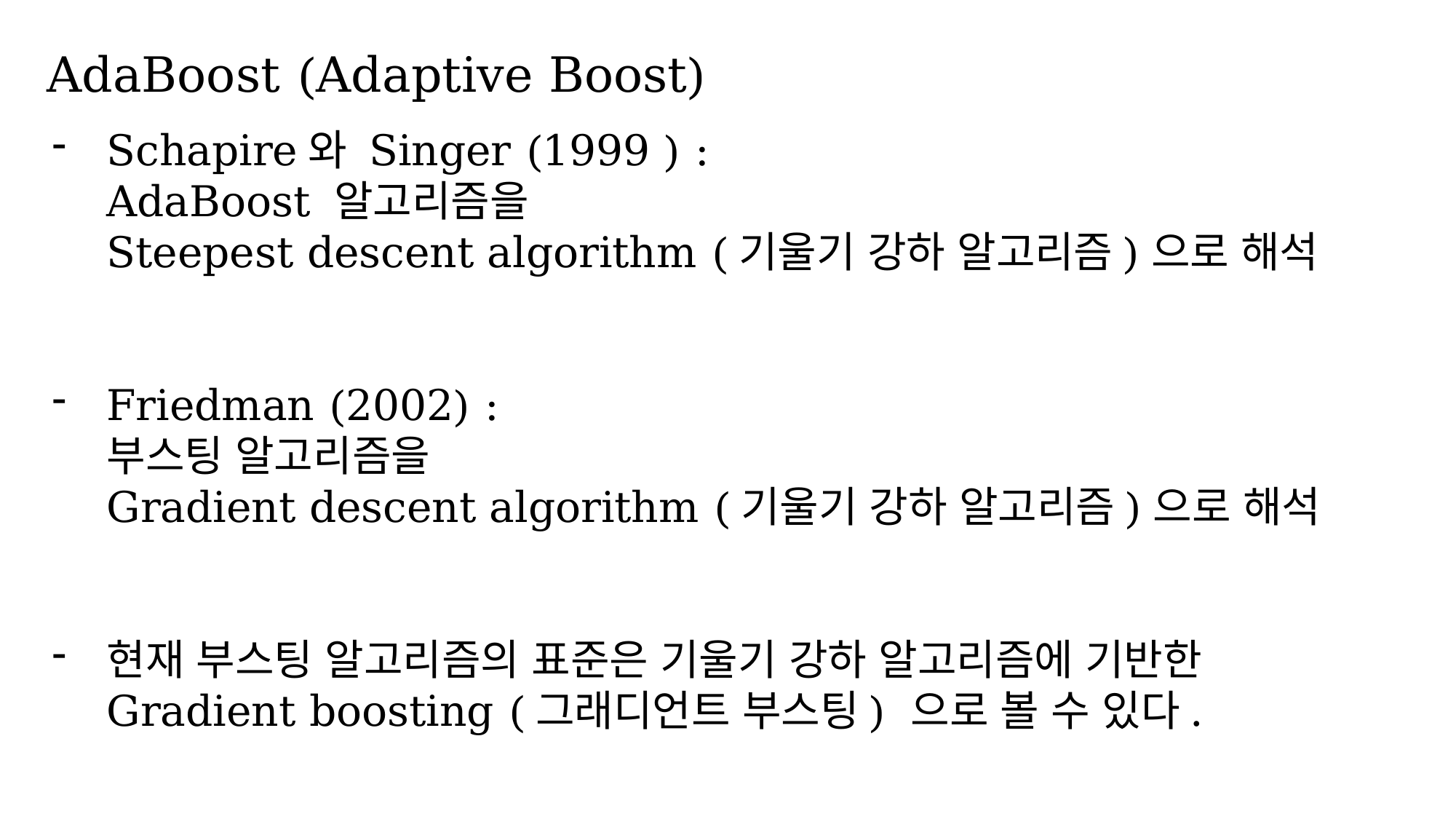

AdaBoost (Adaptive Boost)
Schapire와 Singer (1999 ) :
AdaBoost 알고리즘을
Steepest descent algorithm (기울기 강하 알고리즘)으로 해석

Friedman (2002) :
부스팅 알고리즘을
Gradient descent algorithm (기울기 강하 알고리즘)으로 해석

현재 부스팅 알고리즘의 표준은 기울기 강하 알고리즘에 기반한
Gradient boosting (그래디언트 부스팅) 으로 볼 수 있다.